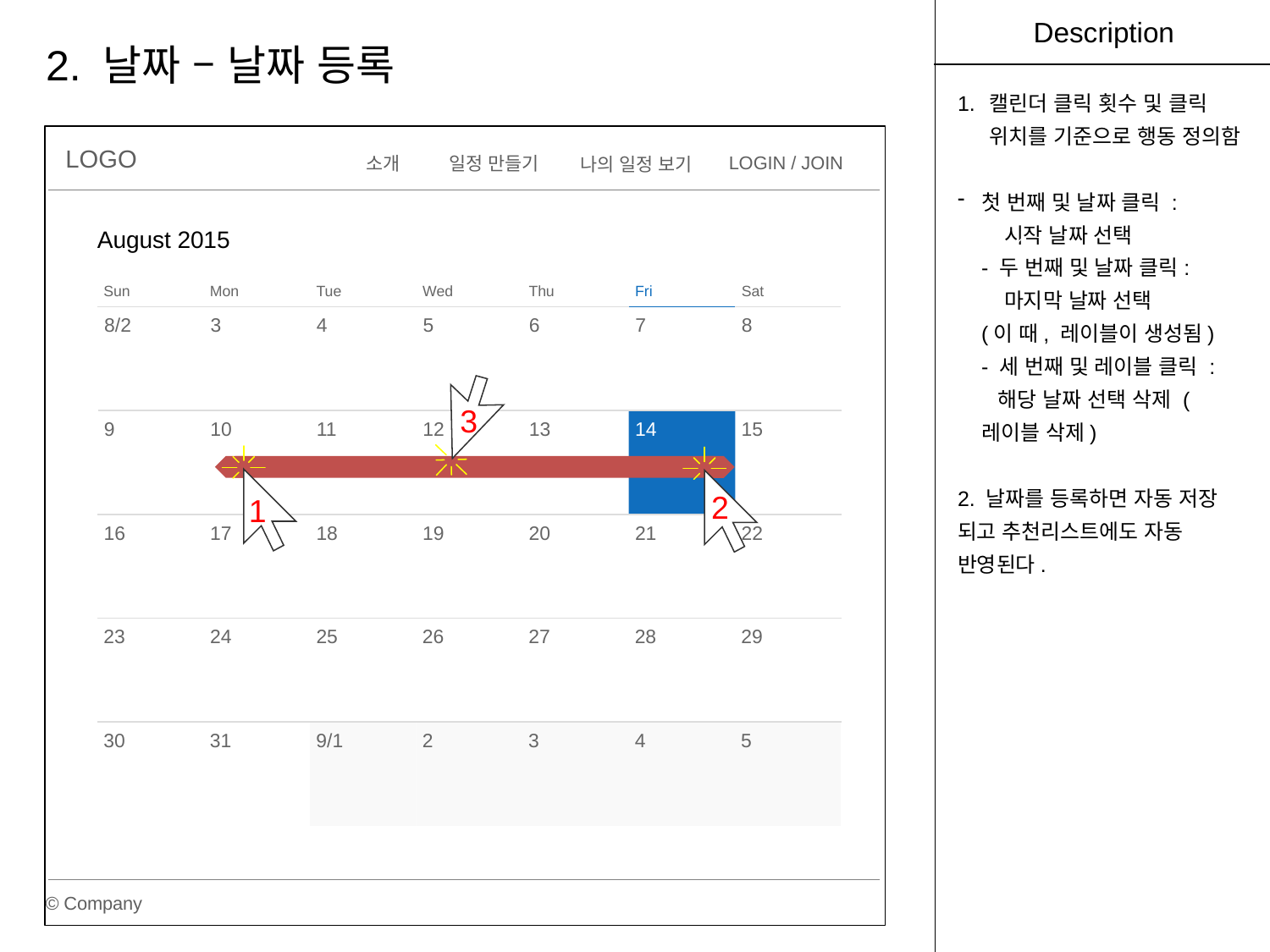

Description
2. 날짜 – 날짜 등록
캘린더 클릭 횟수 및 클릭 위치를 기준으로 행동 정의함

첫 번째 및 날짜 클릭 :
   시작 날짜 선택
- 두 번째 및 날짜 클릭:
   마지막 날짜 선택
(이 때, 레이블이 생성됨)
- 세 번째 및 레이블 클릭 :
  해당 날짜 선택 삭제 (레이블 삭제)

2. 날짜를 등록하면 자동 저장 되고 추천리스트에도 자동 반영된다.

LOGO
© Company
LOGIN / JOIN
일정 만들기
소개
나의 일정 보기
August 2015

Sun
Mon
Tue
Wed
Thu
Fri
Sat
8/2
3
4
5
6
7
8
9
10
11
12
13
14
15
16
17
18
19
20
21
22
23
24
25
26
27
28
29
30
31
9/1
2
3
4
5

3

2
1